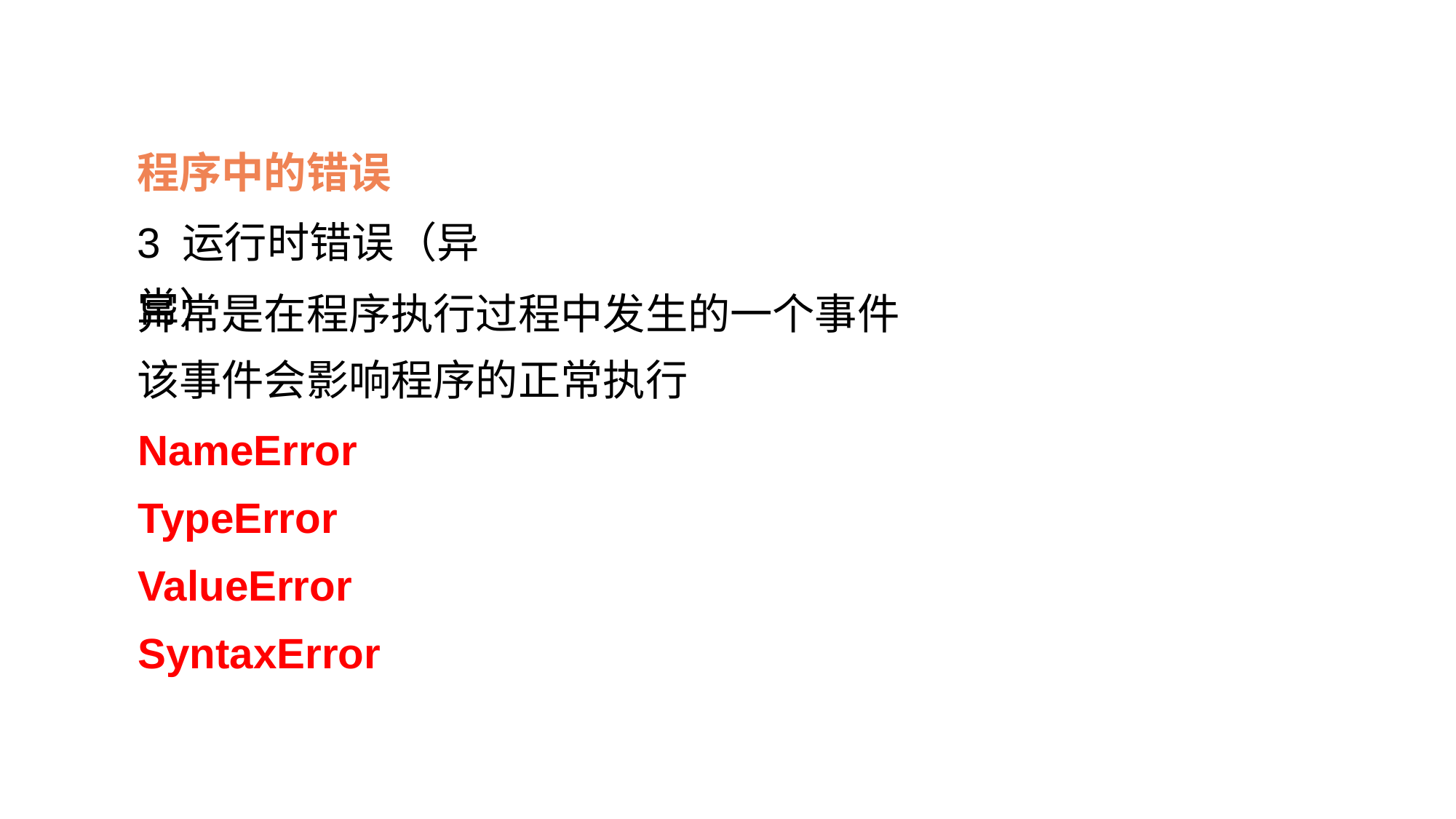

程序中的错误
3 运行时错误（异常）
异常是在程序执行过程中发生的一个事件
该事件会影响程序的正常执行
NameError
TypeError
ValueError
SyntaxError